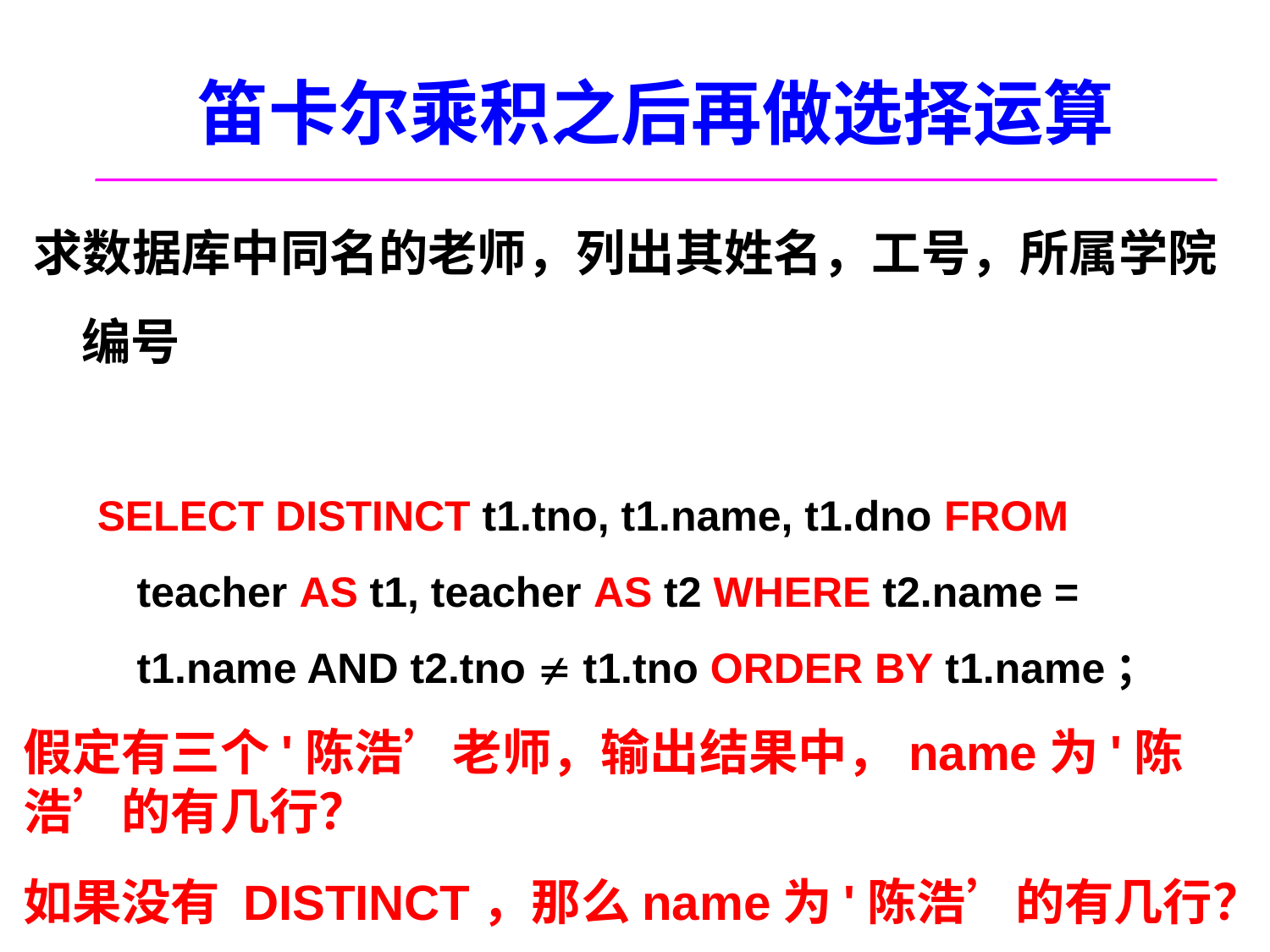

# 笛卡尔乘积之后再做选择运算
求数据库中同名的老师，列出其姓名，工号，所属学院编号

SELECT DISTINCT t1.tno, t1.name, t1.dno FROM teacher AS t1, teacher AS t2 WHERE t2.name = t1.name AND t2.tno ≠ t1.tno ORDER BY t1.name；
假定有三个'陈浩’老师，输出结果中，name为'陈浩’的有几行？
如果没有 DISTINCT，那么name为'陈浩’的有几行？